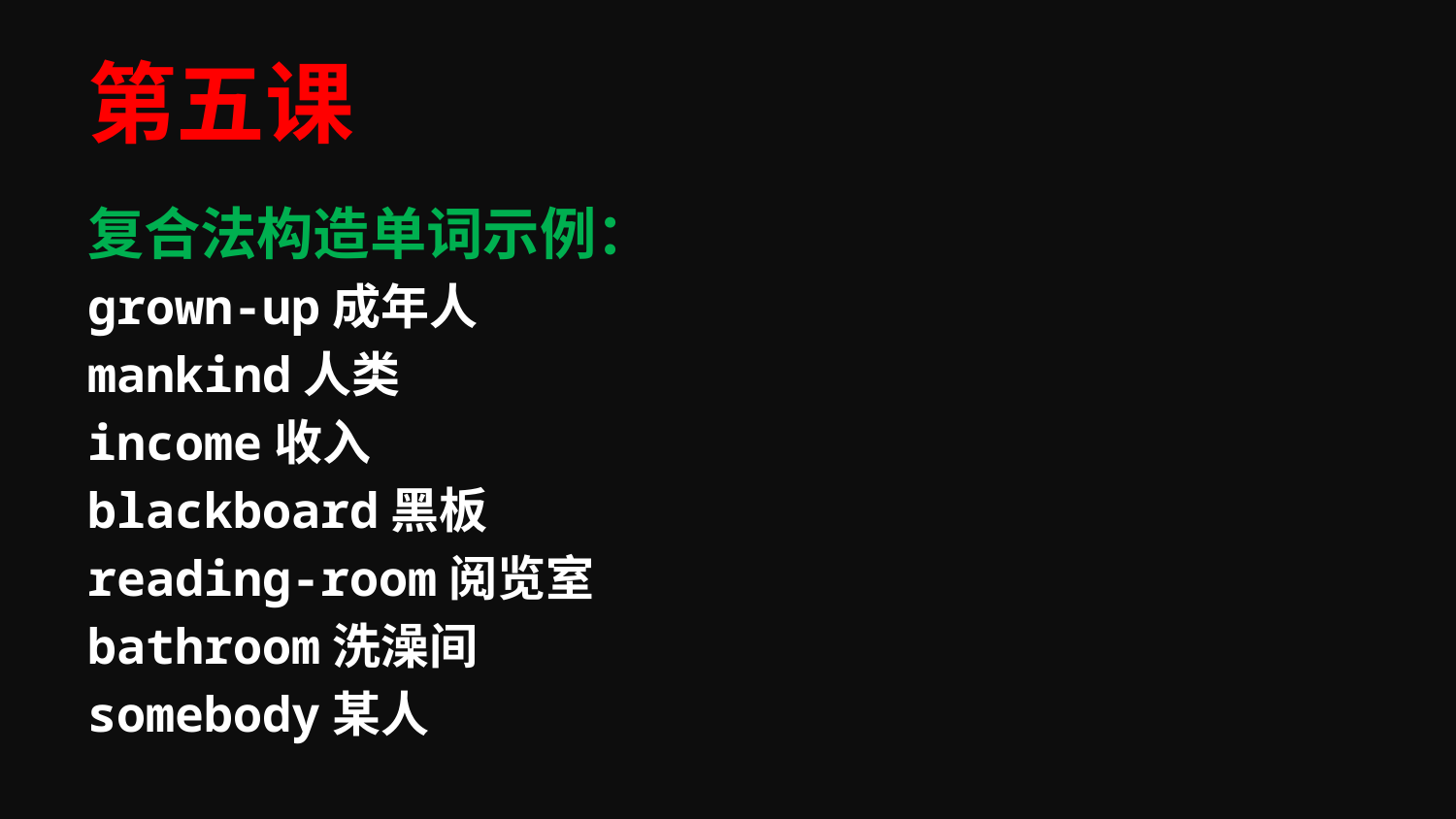

# 第五课
复合法构造单词示例：
grown-up成年人
mankind人类
income收入
blackboard黑板
reading-room阅览室
bathroom洗澡间
somebody某人